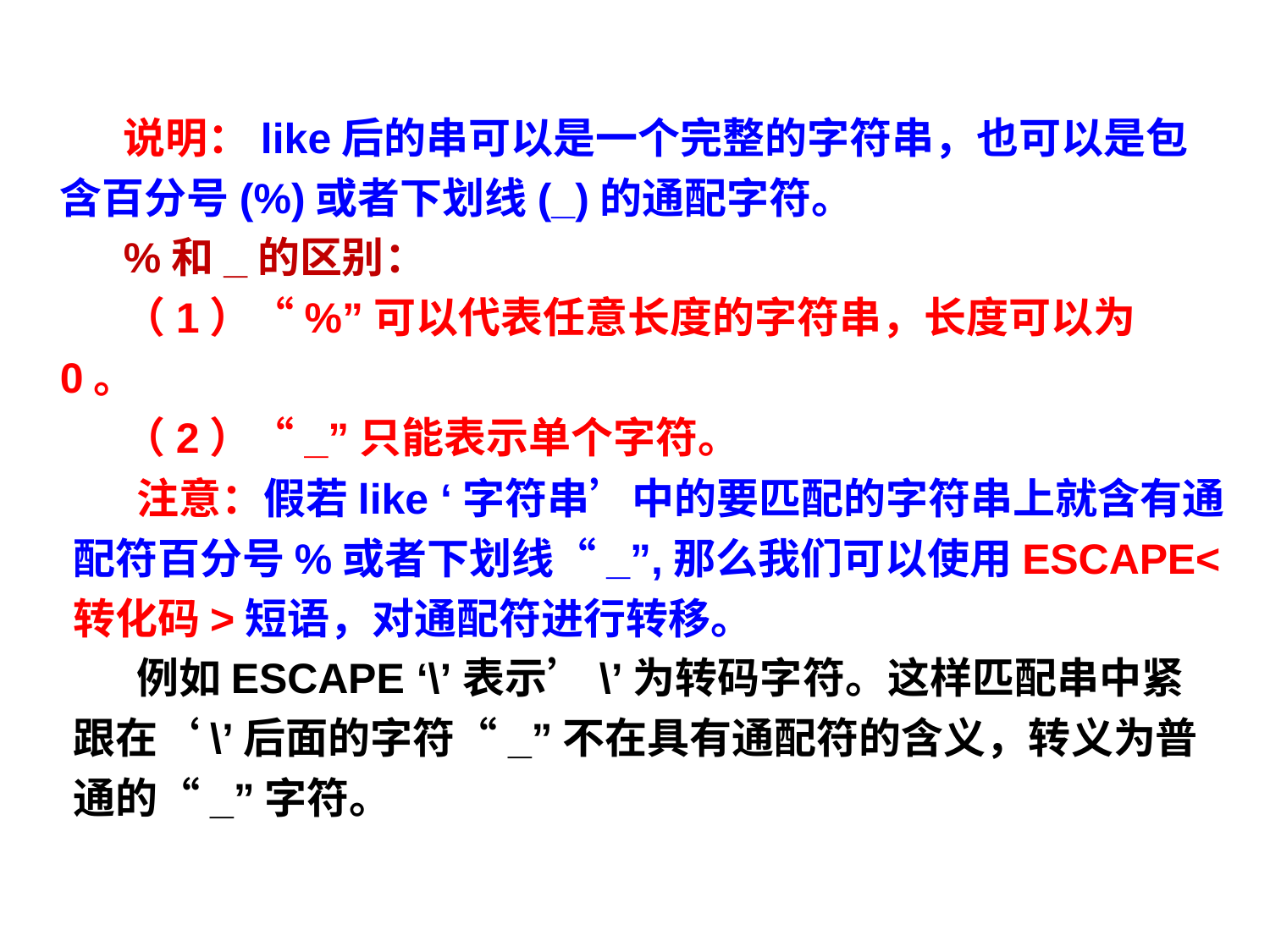

说明：like后的串可以是一个完整的字符串，也可以是包含百分号(%)或者下划线(_)的通配字符。
%和_的区别：
（1）“%”可以代表任意长度的字符串，长度可以为0。
（2）“_”只能表示单个字符。
注意：假若like ‘字符串’中的要匹配的字符串上就含有通配符百分号%或者下划线“_”,那么我们可以使用ESCAPE<转化码>短语，对通配符进行转移。
例如ESCAPE ‘\’表示’\’为转码字符。这样匹配串中紧跟在‘\’后面的字符“_”不在具有通配符的含义，转义为普通的“_”字符。